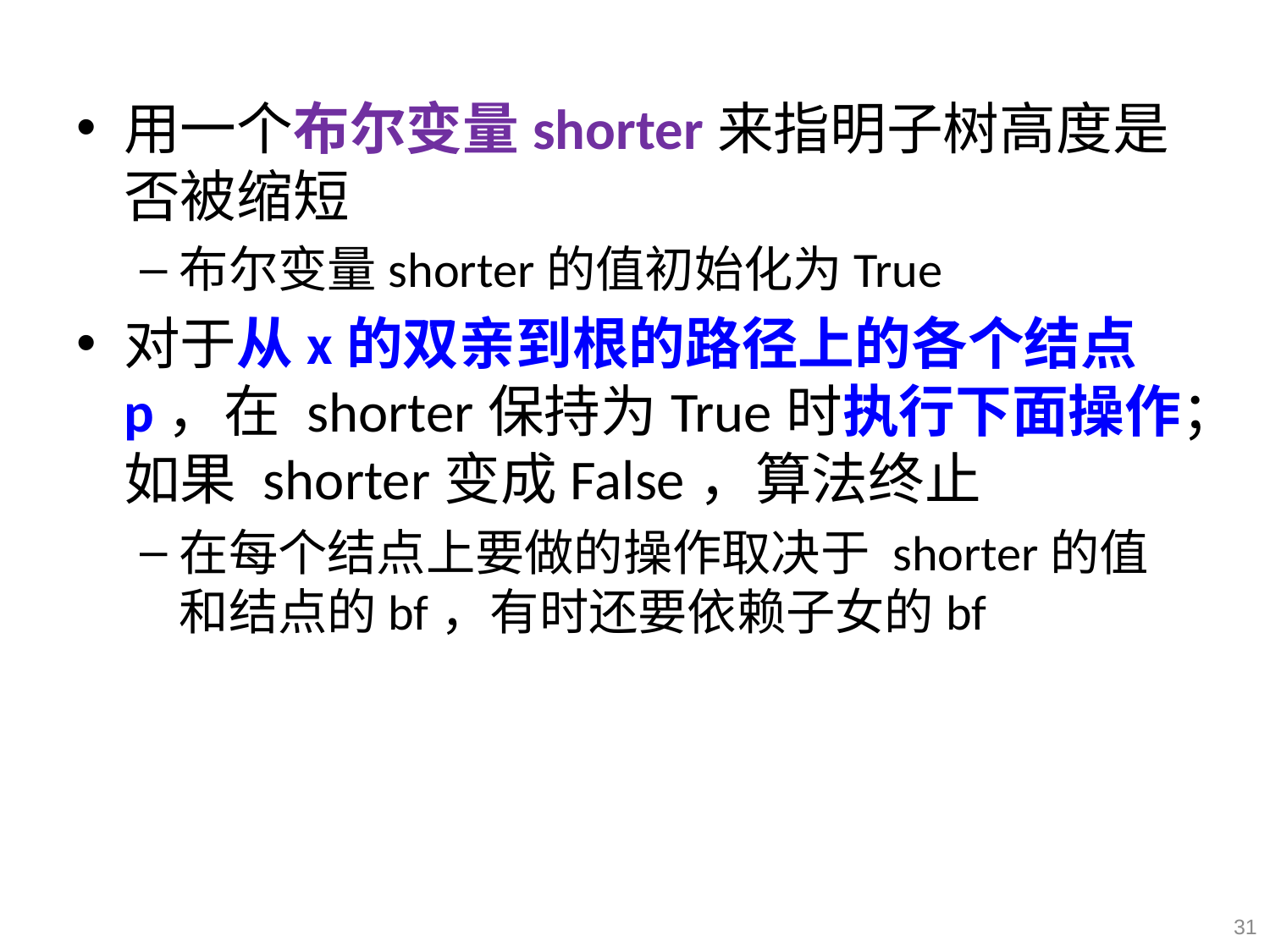

#
用一个布尔变量shorter来指明子树高度是否被缩短
布尔变量shorter的值初始化为True
对于从x的双亲到根的路径上的各个结点p，在 shorter保持为True时执行下面操作；如果 shorter变成False，算法终止
在每个结点上要做的操作取决于 shorter的值和结点的bf，有时还要依赖子女的bf

31